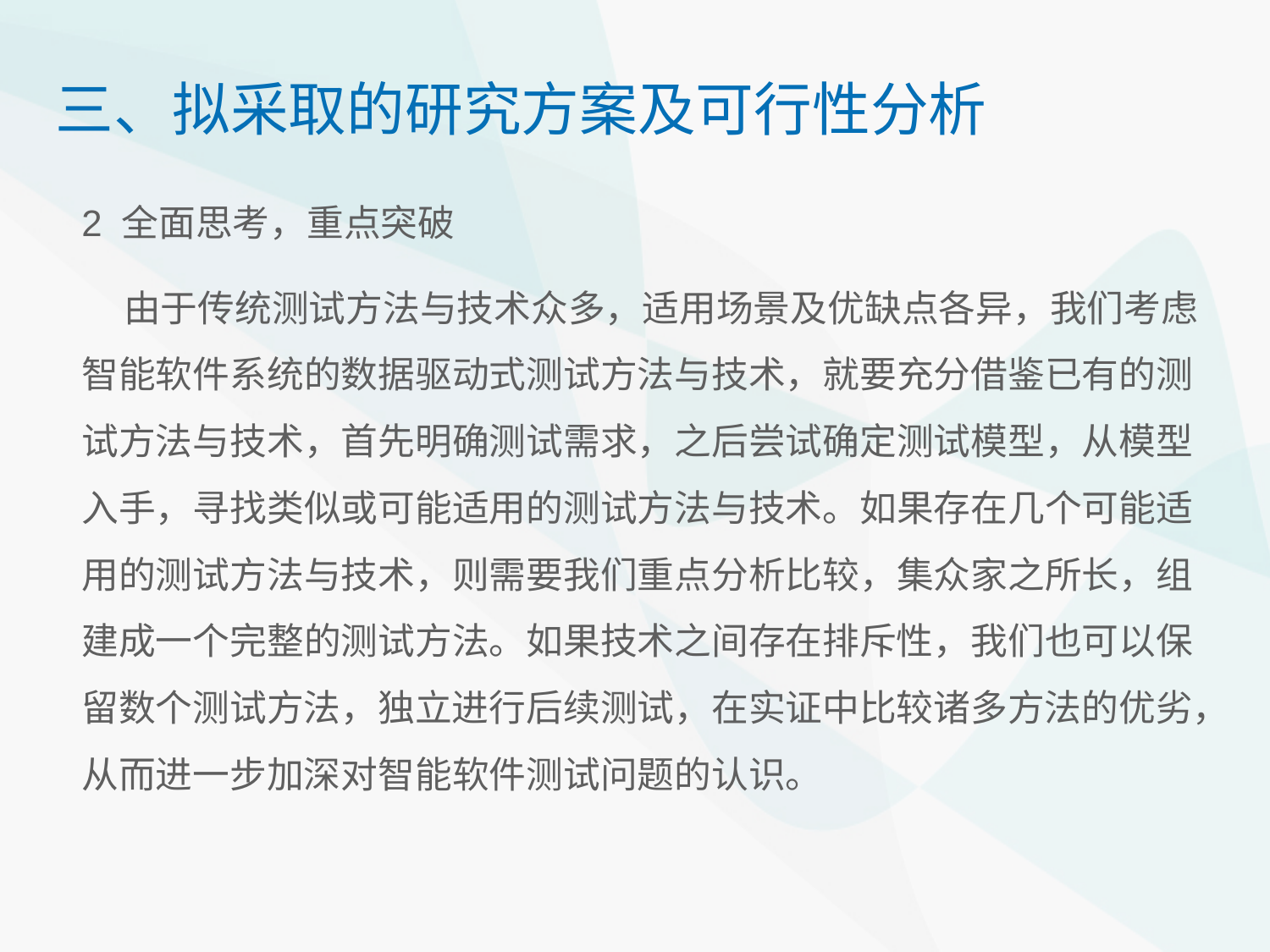

三、拟采取的研究方案及可行性分析
2 全面思考，重点突破
    由于传统测试方法与技术众多，适用场景及优缺点各异，我们考虑智能软件系统的数据驱动式测试方法与技术，就要充分借鉴已有的测试方法与技术，首先明确测试需求，之后尝试确定测试模型，从模型入手，寻找类似或可能适用的测试方法与技术。如果存在几个可能适用的测试方法与技术，则需要我们重点分析比较，集众家之所长，组建成一个完整的测试方法。如果技术之间存在排斥性，我们也可以保留数个测试方法，独立进行后续测试，在实证中比较诸多方法的优劣，从而进一步加深对智能软件测试问题的认识。